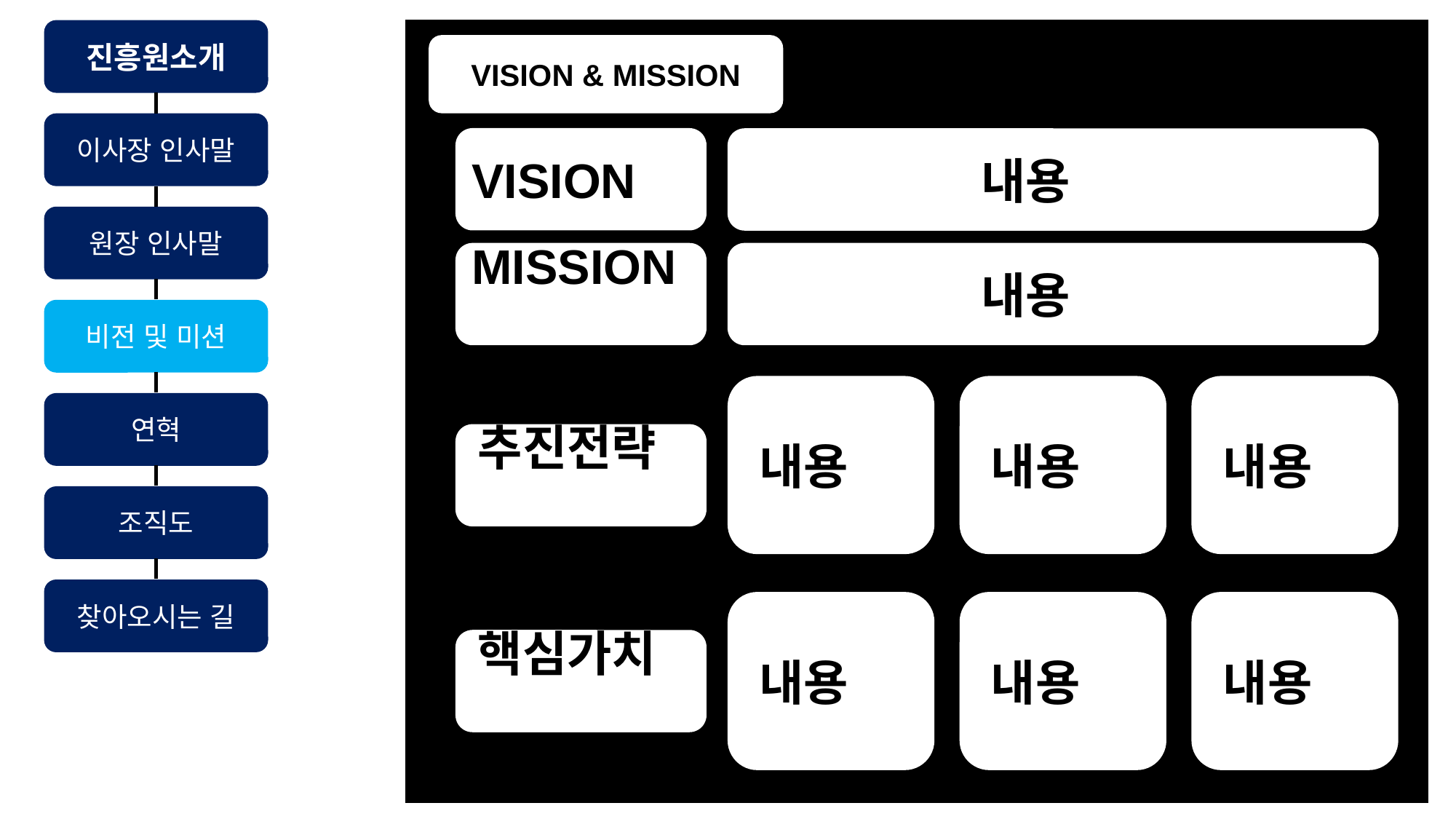

진흥원소개

VISION & MISSION
이사장 인사말
VISION
내용
원장 인사말
MISSION
내용
비전 및 미션
내용
내용
내용
연혁
추진전략
조직도
찾아오시는 길
내용
내용
내용
핵심가치